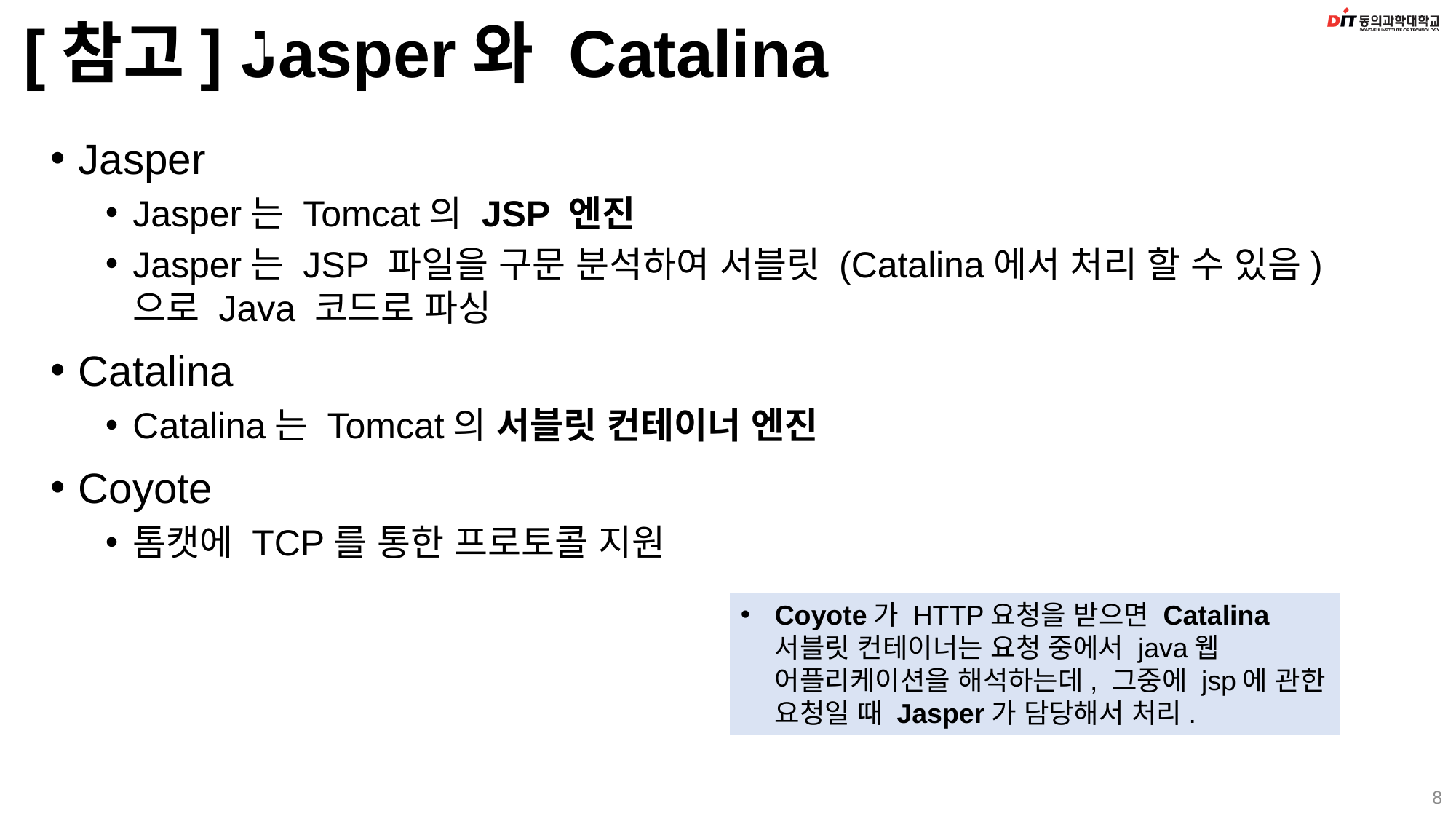

# [참고] Jasper와 Catalina

Jasper
Jasper는 Tomcat의 JSP 엔진
Jasper는 JSP 파일을 구문 분석하여 서블릿 (Catalina에서 처리 할 수 ​​있음)으로 Java 코드로 파싱
Catalina
Catalina는 Tomcat의 서블릿 컨테이너 엔진
Coyote
톰캣에 TCP를 통한 프로토콜 지원
Coyote가 HTTP요청을 받으면 Catalina 서블릿 컨테이너는 요청 중에서 java웹 어플리케이션을 해석하는데, 그중에 jsp에 관한 요청일 때 Jasper가 담당해서 처리.
8